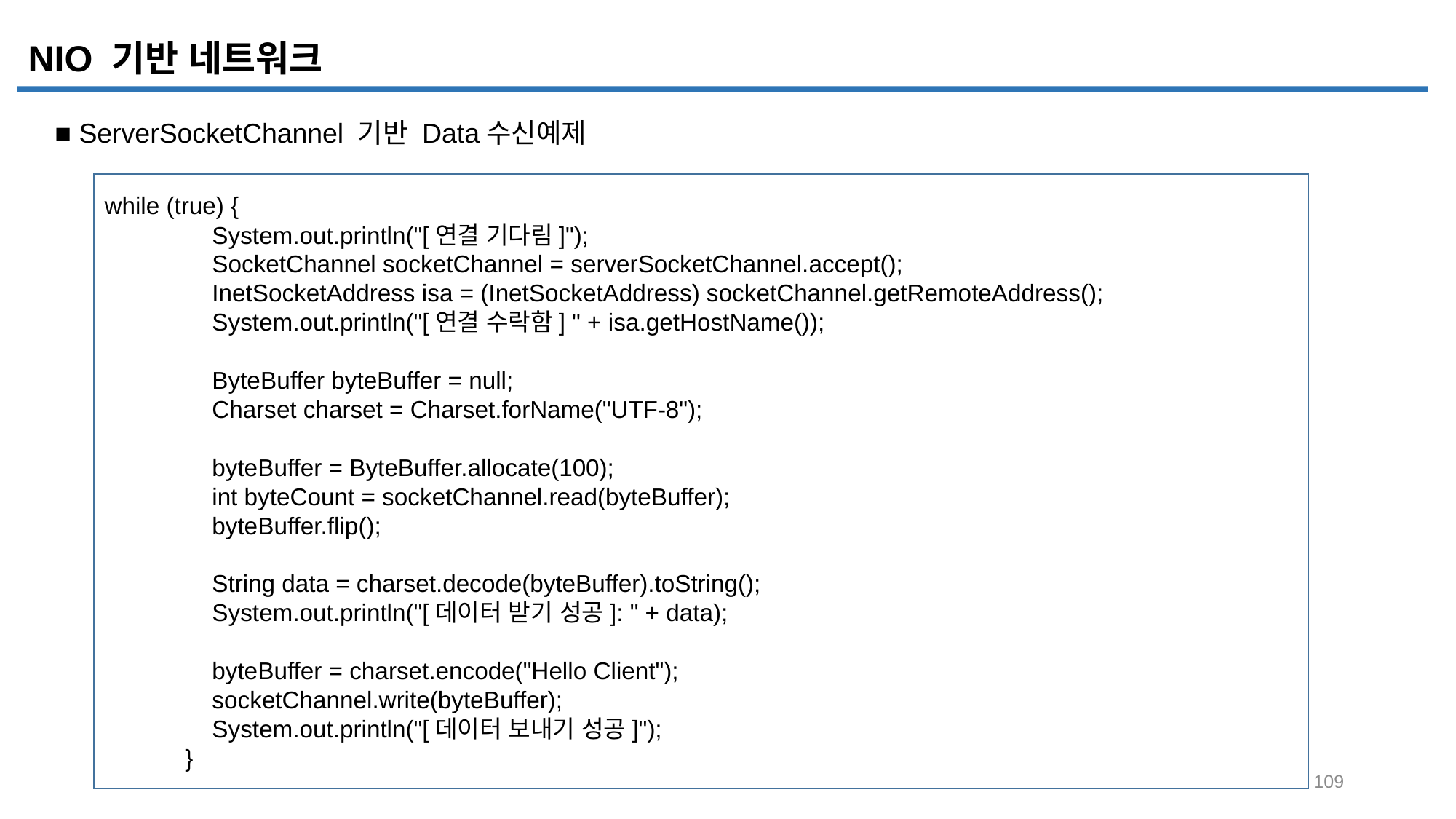

NIO 기반 네트워크

■ ServerSocketChannel 기반 Data수신예제
while (true) {
                System.out.println("[연결 기다림]");
                SocketChannel socketChannel = serverSocketChannel.accept();
                InetSocketAddress isa = (InetSocketAddress) socketChannel.getRemoteAddress();
                System.out.println("[연결 수락함] " + isa.getHostName());

                ByteBuffer byteBuffer = null;
                Charset charset = Charset.forName("UTF-8");

                byteBuffer = ByteBuffer.allocate(100);
                int byteCount = socketChannel.read(byteBuffer);
                byteBuffer.flip();

                String data = charset.decode(byteBuffer).toString();
                System.out.println("[데이터 받기 성공]: " + data);

                byteBuffer = charset.encode("Hello Client");
                socketChannel.write(byteBuffer);
                System.out.println("[데이터 보내기 성공]");
            }
109